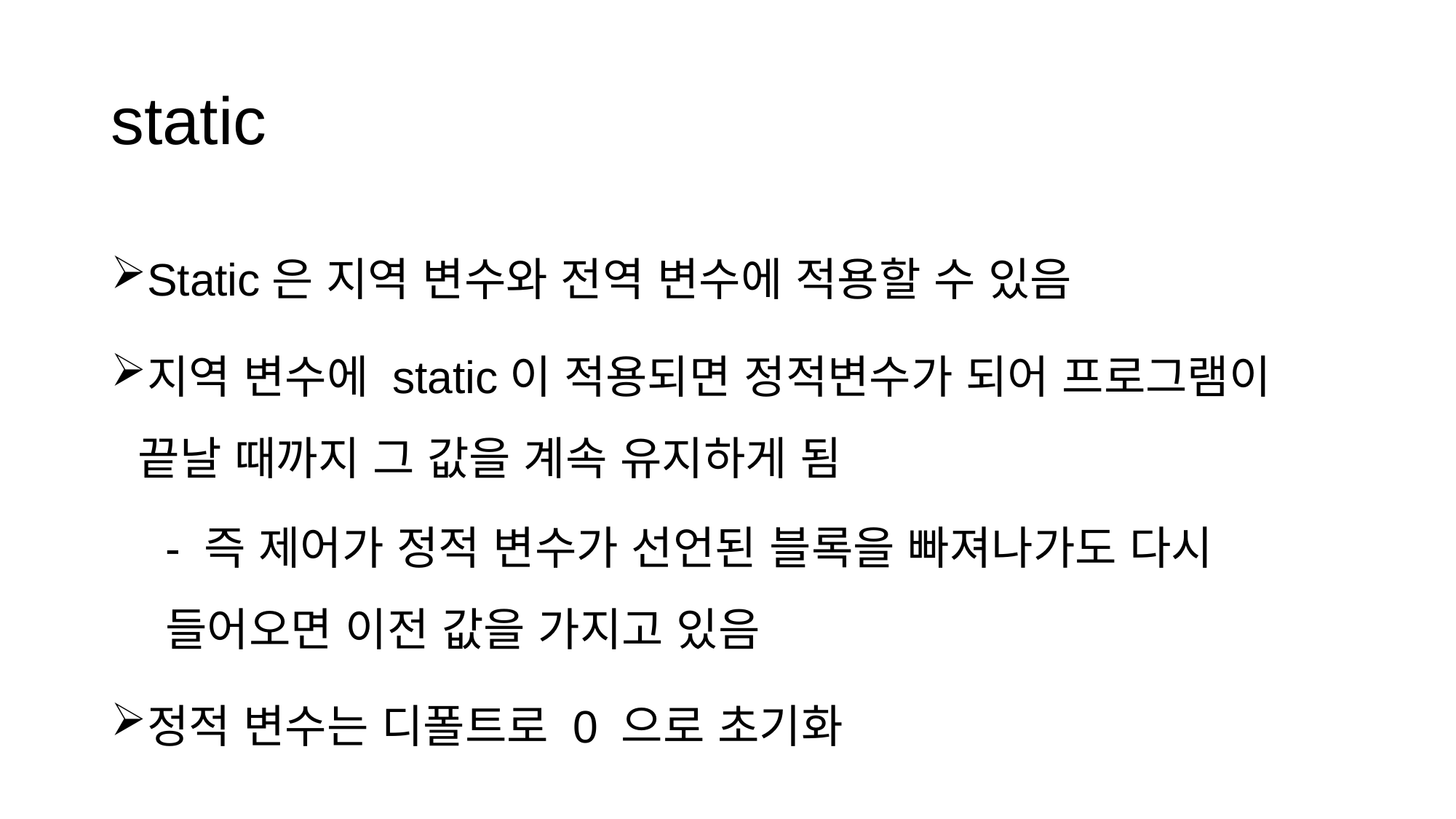

# static
Static은 지역 변수와 전역 변수에 적용할 수 있음
지역 변수에 static이 적용되면 정적변수가 되어 프로그램이 끝날 때까지 그 값을 계속 유지하게 됨
- 즉 제어가 정적 변수가 선언된 블록을 빠져나가도 다시 들어오면 이전 값을 가지고 있음
정적 변수는 디폴트로 0 으로 초기화